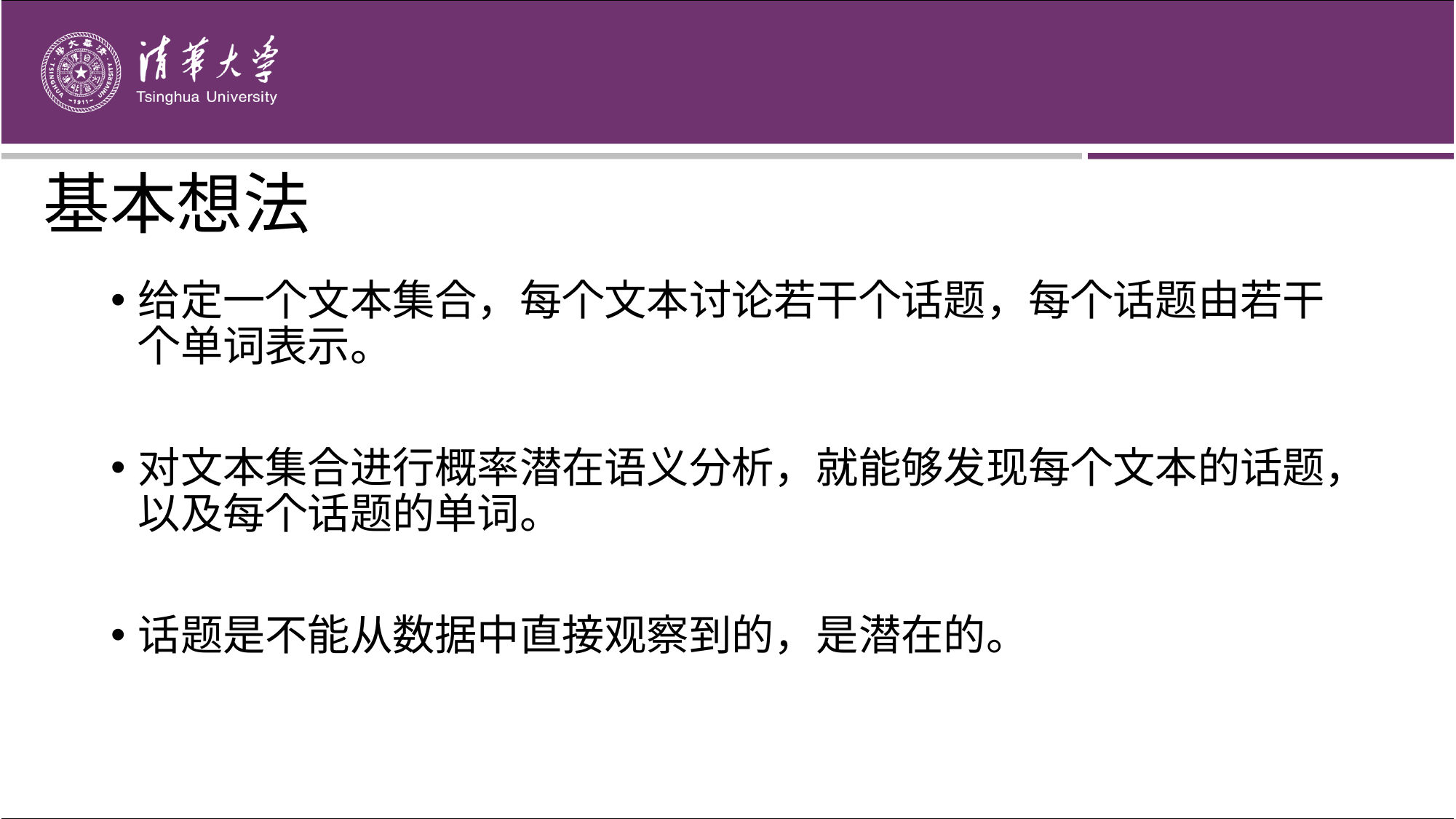

# 基本想法
给定一个文本集合，每个文本讨论若干个话题，每个话题由若干个单词表示。

对文本集合进行概率潜在语义分析，就能够发现每个文本的话题，以及每个话题的单词。

话题是不能从数据中直接观察到的，是潜在的。